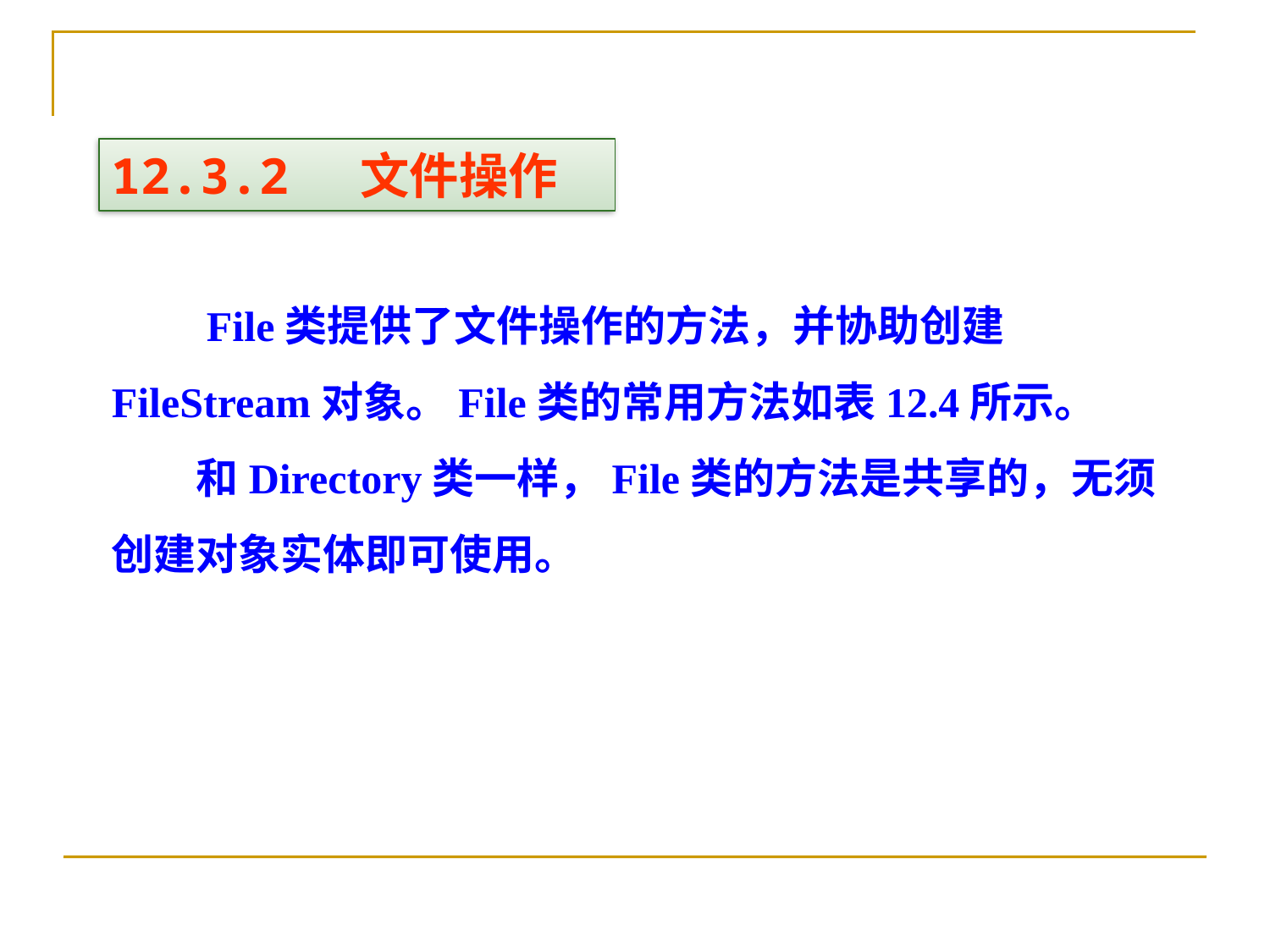

12.3.2  文件操作
　　File类提供了文件操作的方法，并协助创建FileStream对象。File类的常用方法如表12.4所示。
　　和Directory类一样，File类的方法是共享的，无须创建对象实体即可使用。